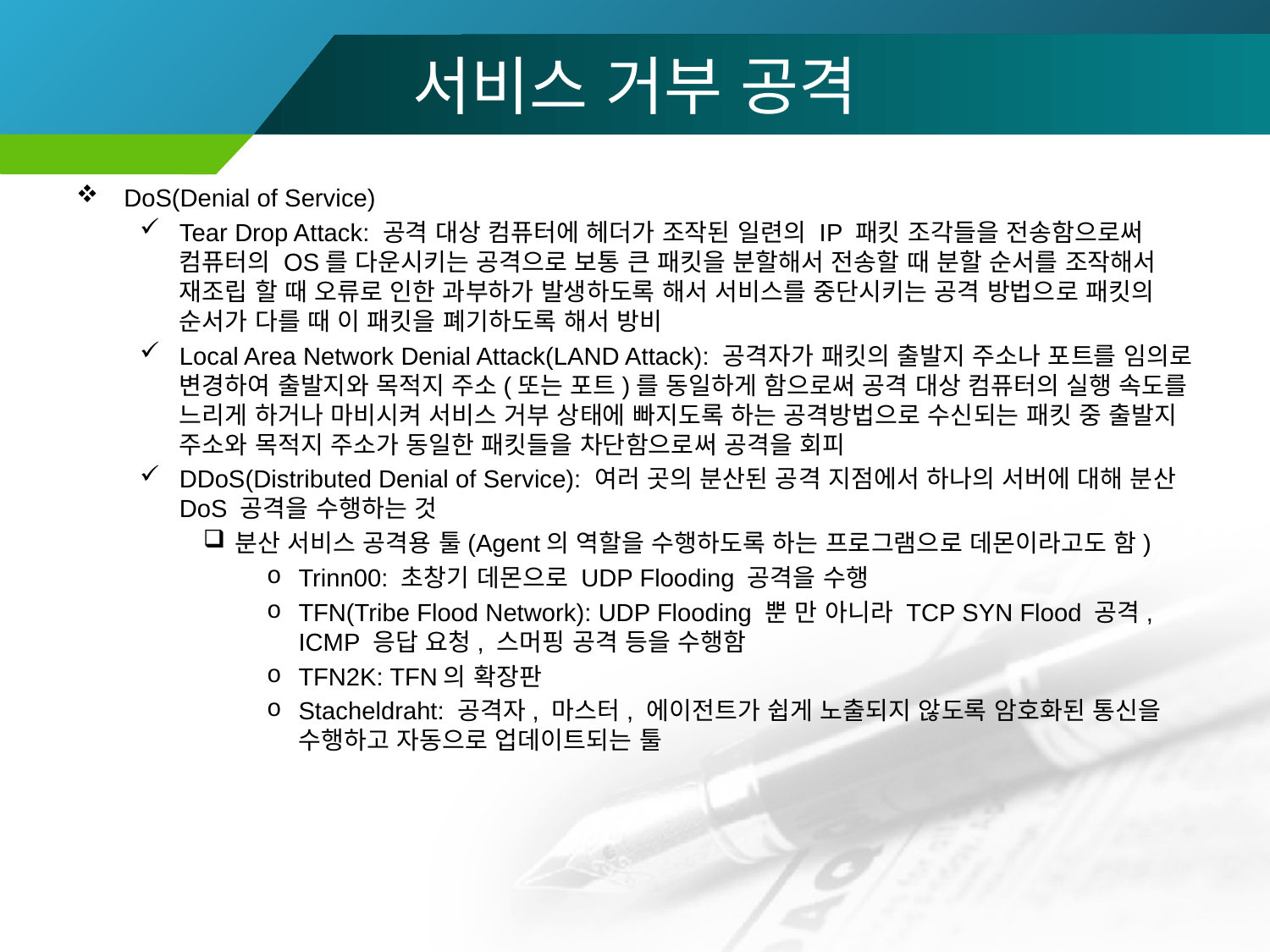

# 서비스 거부 공격
DoS(Denial of Service)
Tear Drop Attack: 공격 대상 컴퓨터에 헤더가 조작된 일련의 IP 패킷 조각들을 전송함으로써 컴퓨터의 OS를 다운시키는 공격으로 보통 큰 패킷을 분할해서 전송할 때 분할 순서를 조작해서 재조립 할 때 오류로 인한 과부하가 발생하도록 해서 서비스를 중단시키는 공격 방법으로 패킷의 순서가 다를 때 이 패킷을 폐기하도록 해서 방비
Local Area Network Denial Attack(LAND Attack): 공격자가 패킷의 출발지 주소나 포트를 임의로 변경하여 출발지와 목적지 주소(또는 포트)를 동일하게 함으로써 공격 대상 컴퓨터의 실행 속도를 느리게 하거나 마비시켜 서비스 거부 상태에 빠지도록 하는 공격방법으로 수신되는 패킷 중 출발지 주소와 목적지 주소가 동일한 패킷들을 차단함으로써 공격을 회피
DDoS(Distributed Denial of Service): 여러 곳의 분산된 공격 지점에서 하나의 서버에 대해 분산 DoS 공격을 수행하는 것
분산 서비스 공격용 툴(Agent의 역할을 수행하도록 하는 프로그램으로 데몬이라고도 함)
Trinn00: 초창기 데몬으로 UDP Flooding 공격을 수행
TFN(Tribe Flood Network): UDP Flooding 뿐 만 아니라 TCP SYN Flood 공격, ICMP 응답 요청, 스머핑 공격 등을 수행함
TFN2K: TFN의 확장판
Stacheldraht: 공격자, 마스터, 에이전트가 쉽게 노출되지 않도록 암호화된 통신을 수행하고 자동으로 업데이트되는 툴